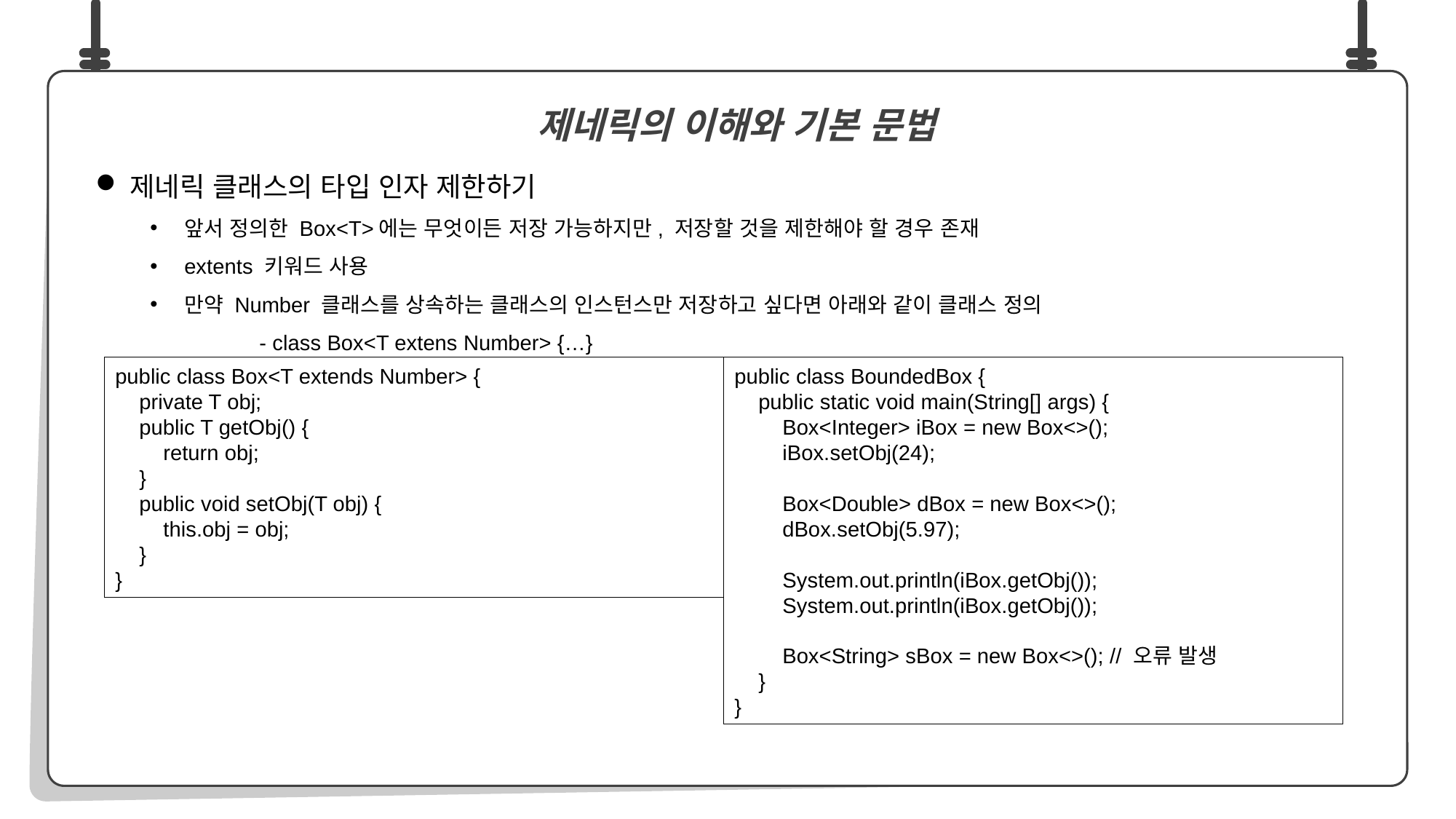

제네릭 클래스의 타입 인자 제한하기
앞서 정의한 Box<T>에는 무엇이든 저장 가능하지만, 저장할 것을 제한해야 할 경우 존재
extents 키워드 사용
만약 Number 클래스를 상속하는 클래스의 인스턴스만 저장하고 싶다면 아래와 같이 클래스 정의
	- class Box<T extens Number> {…}

 제네릭의 이해와 기본 문법

public class Box<T extends Number> {
    private T obj;
    public T getObj() {
        return obj;
    }
    public void setObj(T obj) {
        this.obj = obj;
    }
}
public class BoundedBox {
    public static void main(String[] args) {
        Box<Integer> iBox = new Box<>();
        iBox.setObj(24);

        Box<Double> dBox = new Box<>();
        dBox.setObj(5.97);

        System.out.println(iBox.getObj());
        System.out.println(iBox.getObj());

        Box<String> sBox = new Box<>(); // 오류 발생
    }
}